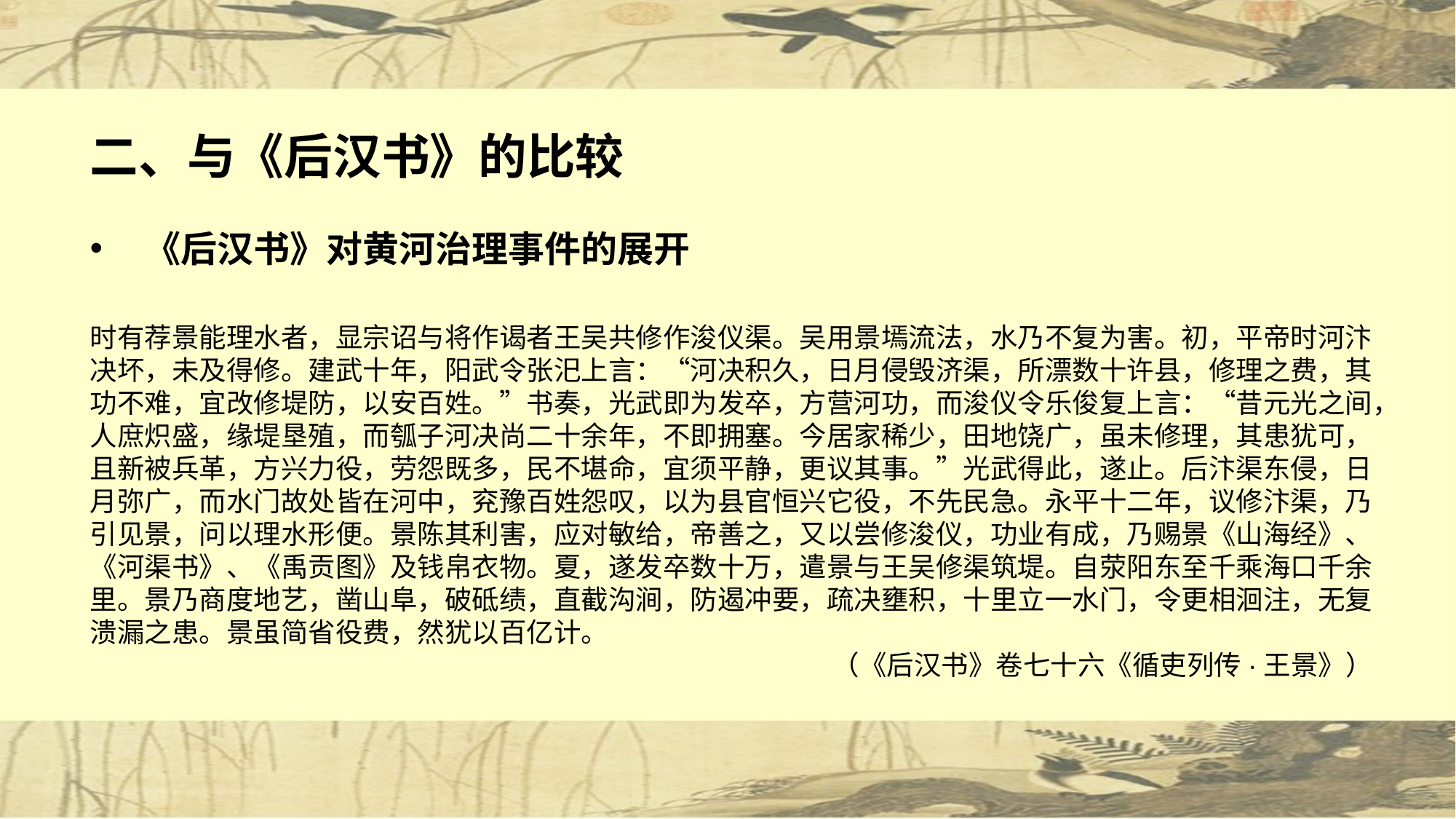

二、与《后汉书》的比较
《后汉书》对黄河治理事件的展开

时有荐景能理水者，显宗诏与将作谒者王吴共修作浚仪渠。吴用景墕流法，水乃不复为害。初，平帝时河汴决坏，未及得修。建武十年，阳武令张汜上言：“河决积久，日月侵毁济渠，所漂数十许县，修理之费，其功不难，宜改修堤防，以安百姓。”书奏，光武即为发卒，方营河功，而浚仪令乐俊复上言：“昔元光之间，人庶炽盛，缘堤垦殖，而瓠子河决尚二十余年，不即拥塞。今居家稀少，田地饶广，虽未修理，其患犹可，且新被兵革，方兴力役，劳怨既多，民不堪命，宜须平静，更议其事。”光武得此，遂止。后汴渠东侵，日月弥广，而水门故处皆在河中，兖豫百姓怨叹，以为县官恒兴它役，不先民急。永平十二年，议修汴渠，乃引见景，问以理水形便。景陈其利害，应对敏给，帝善之，又以尝修浚仪，功业有成，乃赐景《山海经》、《河渠书》、《禹贡图》及钱帛衣物。夏，遂发卒数十万，遣景与王吴修渠筑堤。自荥阳东至千乘海口千余里。景乃商度地艺，凿山阜，破砥绩，直截沟涧，防遏冲要，疏决壅积，十里立一水门，令更相洄注，无复溃漏之患。景虽简省役费，然犹以百亿计。
（《后汉书》卷七十六《循吏列传·王景》）